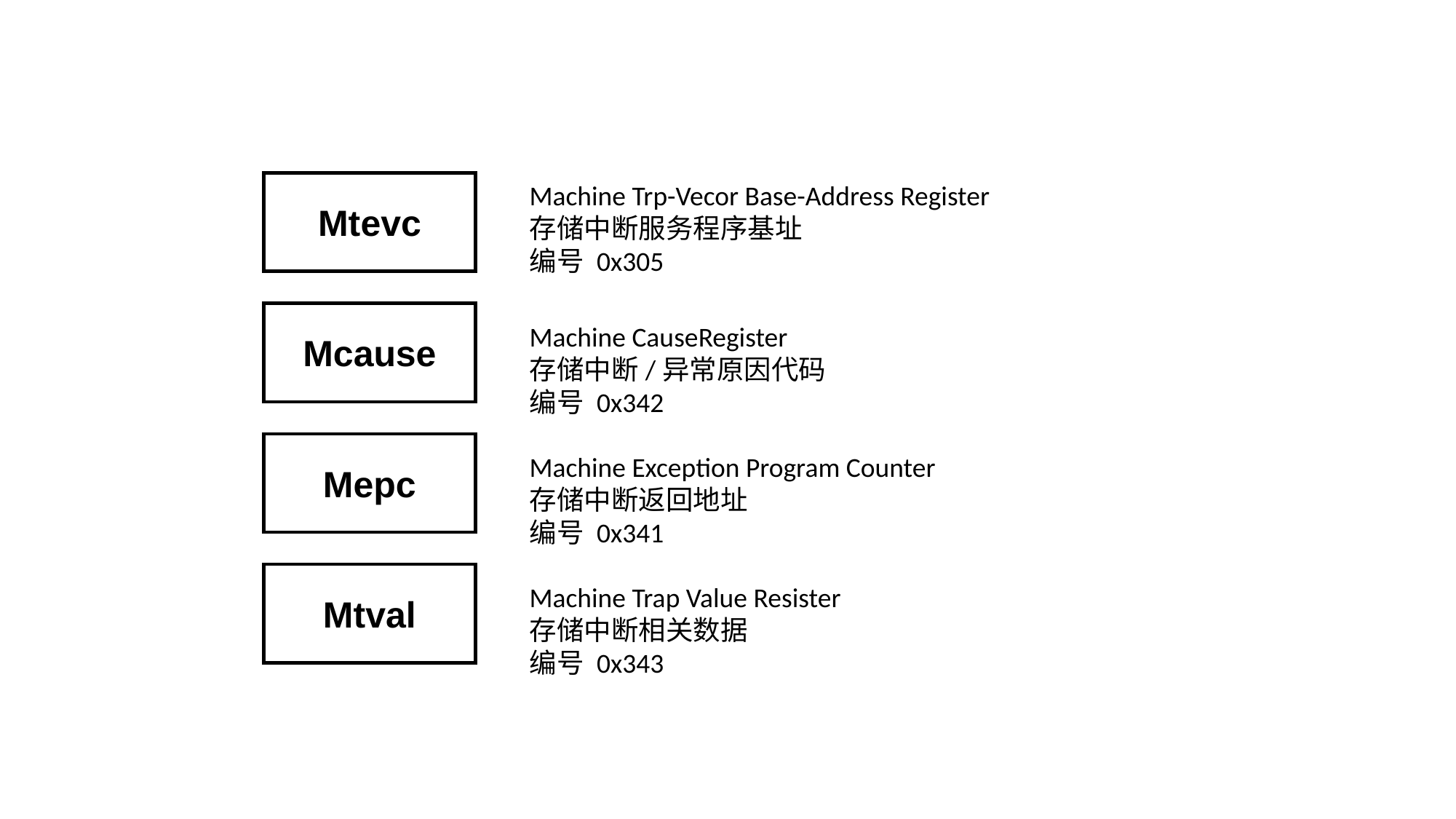

Mtevc
Machine Trp-Vecor Base-Address Register
存储中断服务程序基址
编号 0x305

Mcause
Machine CauseRegister
存储中断/异常原因代码
编号 0x342

Mepc
Machine Exception Program Counter
存储中断返回地址
编号 0x341

Mtval
Machine Trap Value Resister
存储中断相关数据
编号 0x343